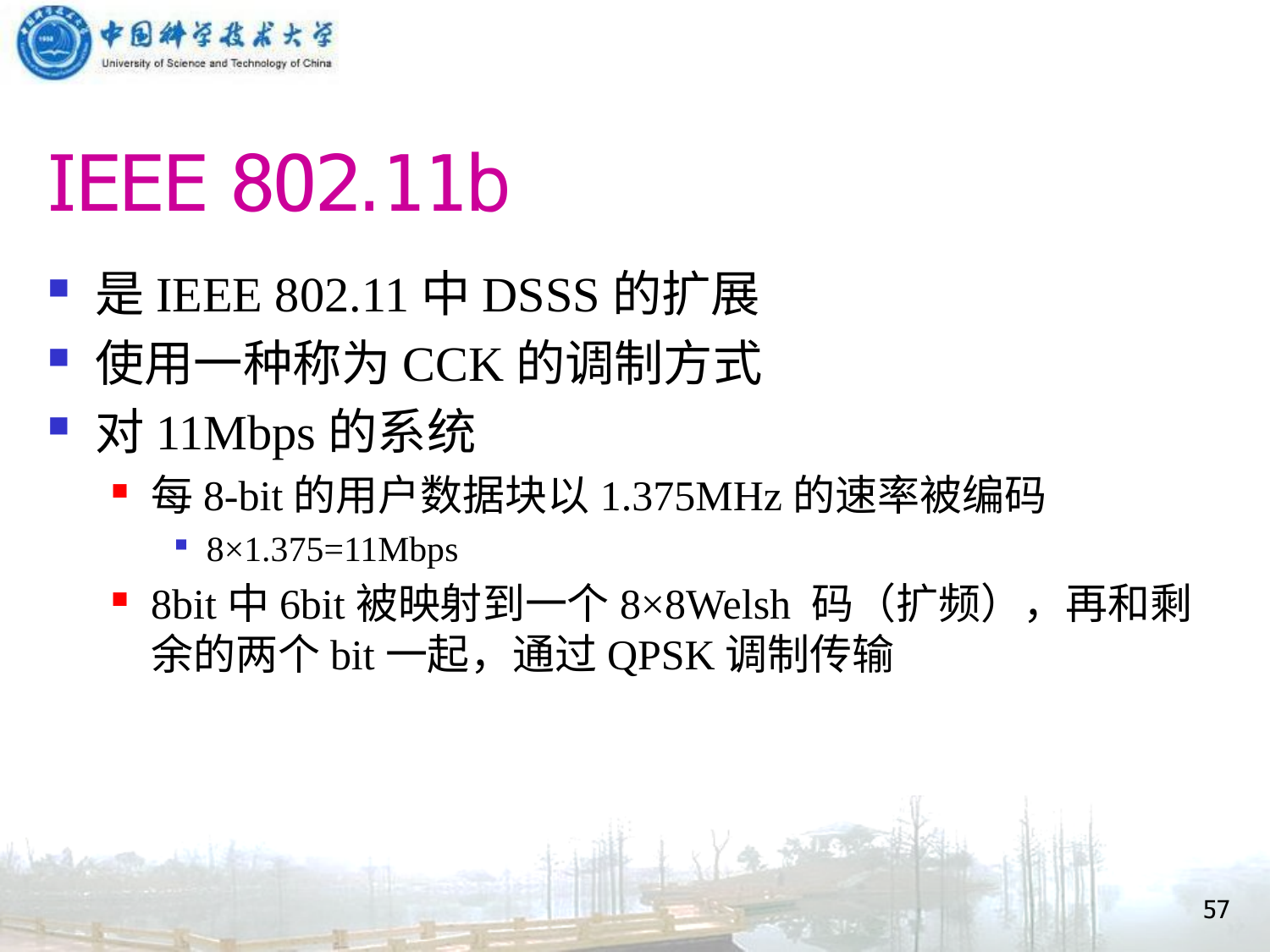

# IEEE 802.11b
是IEEE 802.11中DSSS的扩展
使用一种称为CCK的调制方式
对11Mbps的系统
每8-bit的用户数据块以1.375MHz的速率被编码
8×1.375=11Mbps
8bit中6bit被映射到一个8×8Welsh 码（扩频），再和剩余的两个bit一起，通过QPSK调制传输
57